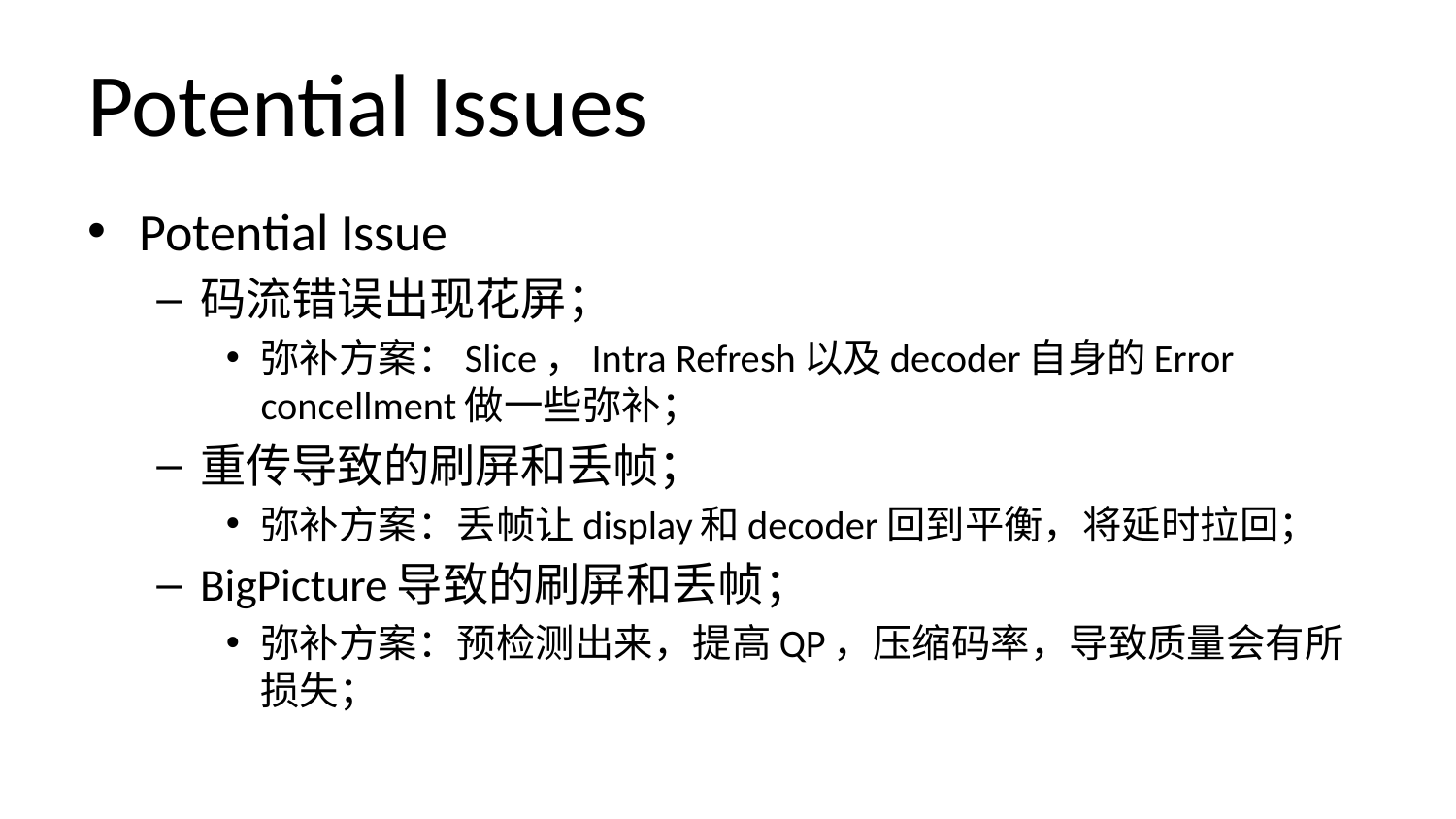

# Potential Issues
Potential Issue
码流错误出现花屏；
弥补方案：Slice，Intra Refresh以及decoder自身的Error concellment做一些弥补；
重传导致的刷屏和丢帧；
弥补方案：丢帧让display和decoder回到平衡，将延时拉回；
BigPicture导致的刷屏和丢帧；
弥补方案：预检测出来，提高QP，压缩码率，导致质量会有所损失；